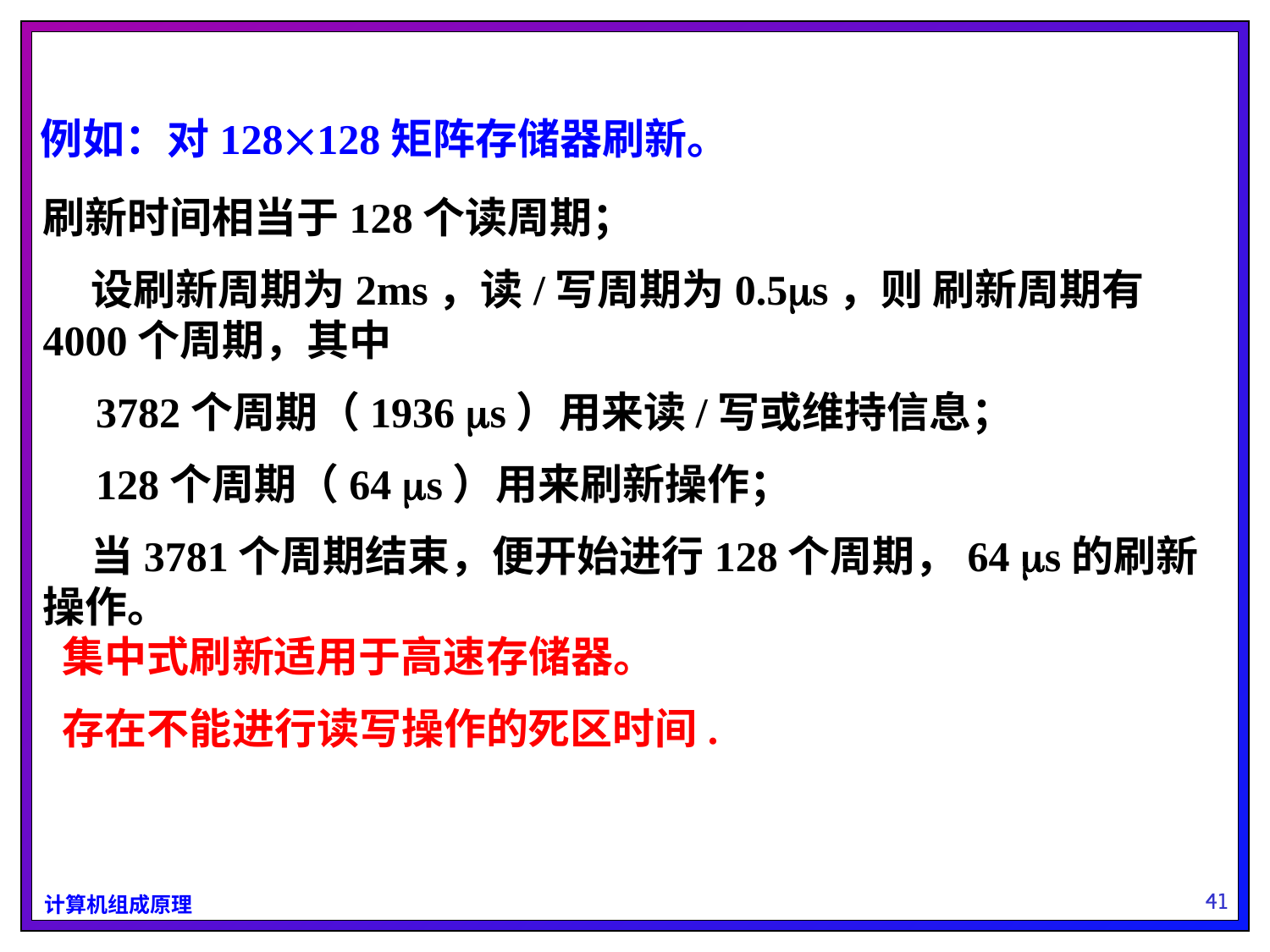

例如：对128×128矩阵存储器刷新。
刷新时间相当于128个读周期；
    设刷新周期为2ms，读/写周期为0.5μs，则 刷新周期有4000个周期，其中
     3782个周期（1936 μs）用来读/写或维持信息；
     128个周期（64 μs）用来刷新操作；
    当3781个周期结束，便开始进行128个周期，64 μs的刷新操作。
集中式刷新适用于高速存储器。
存在不能进行读写操作的死区时间.